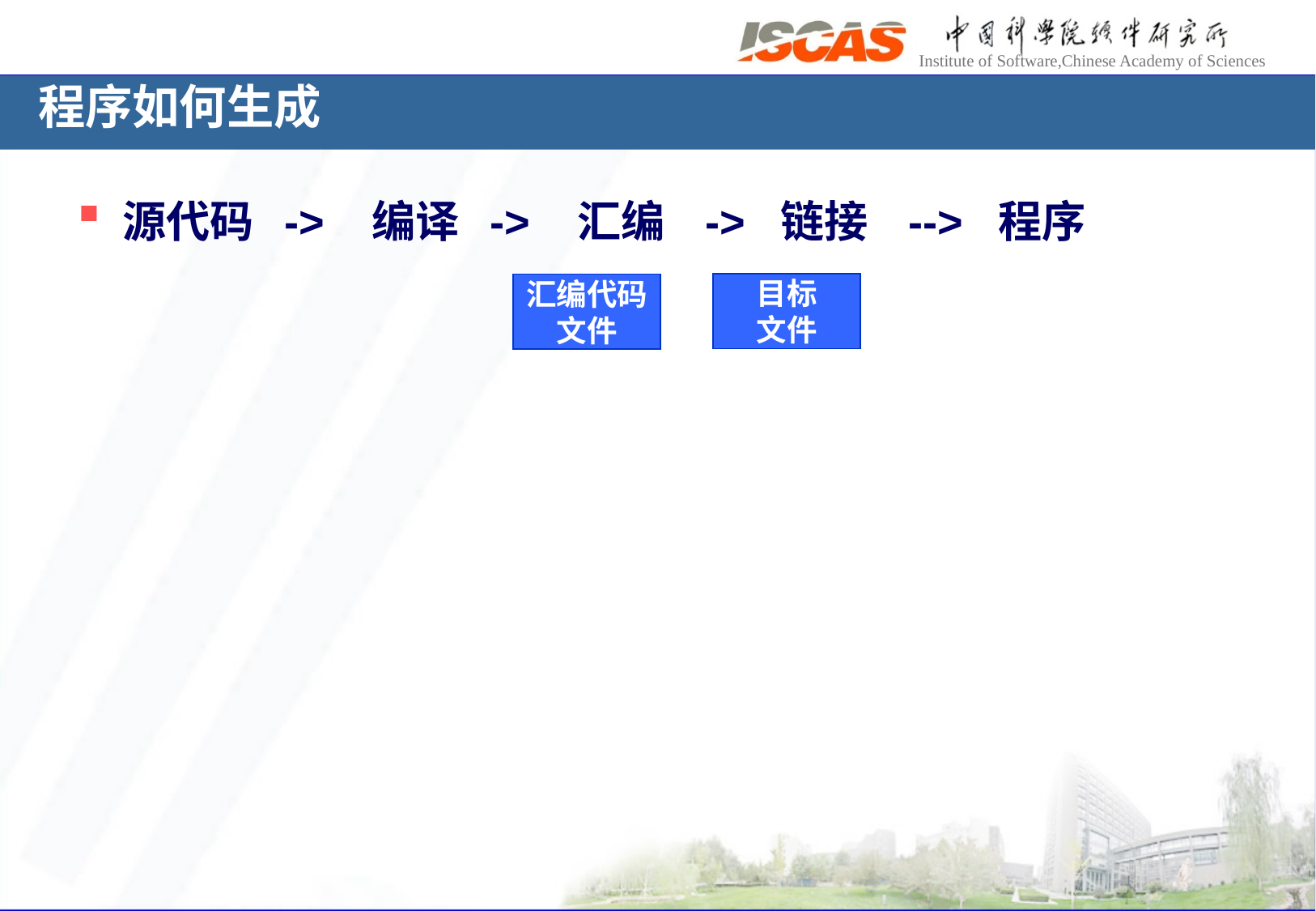

程序如何生成
源代码  ->   编译  ->   汇编   ->  链接   -->  程序
目标
文件
汇编代码
文件